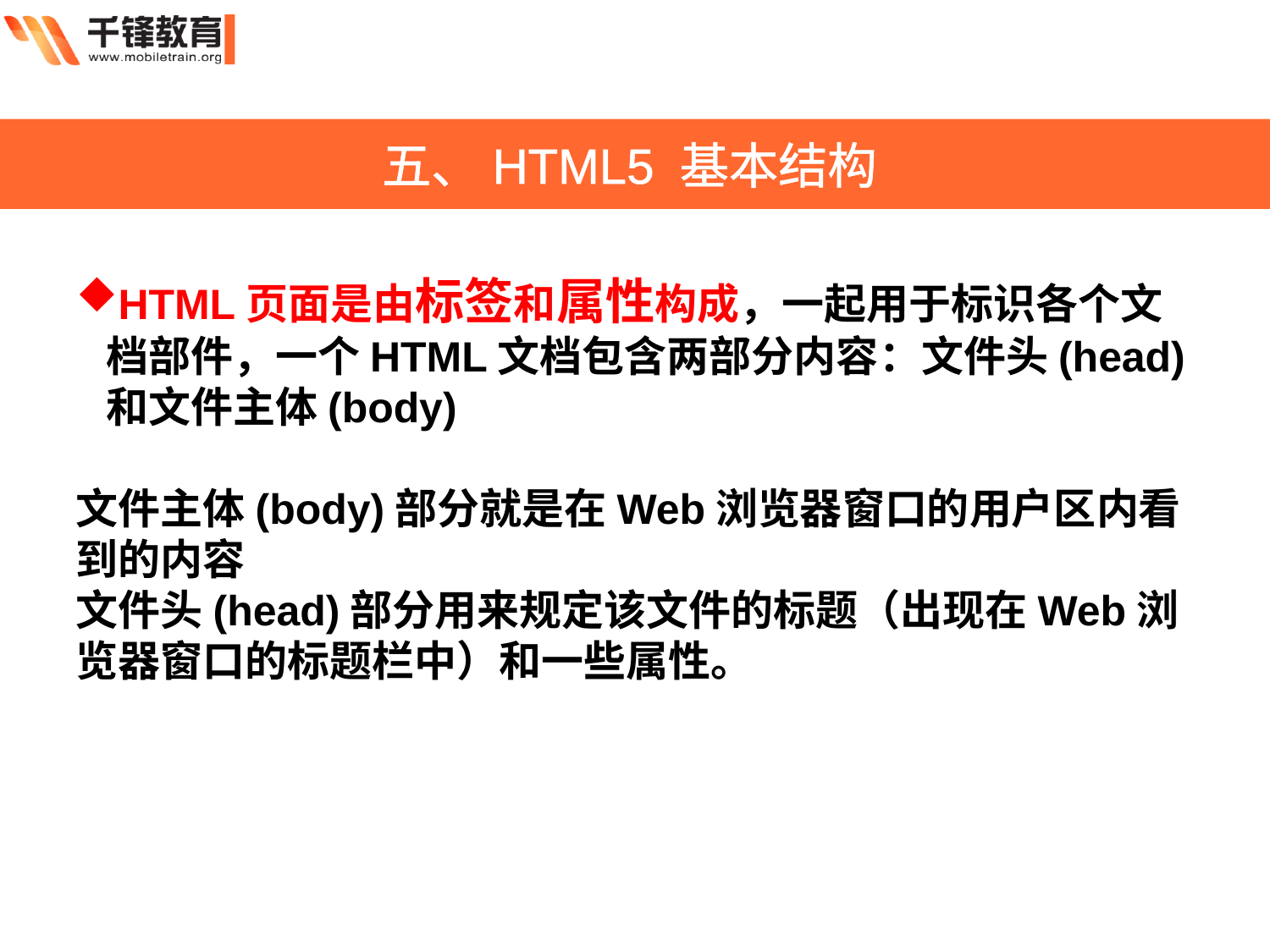

五、HTML5 基本结构
HTML页面是由标签和属性构成，一起用于标识各个文档部件，一个HTML文档包含两部分内容：文件头(head)和文件主体(body)

文件主体(body)部分就是在Web浏览器窗口的用户区内看到的内容
文件头(head)部分用来规定该文件的标题（出现在Web浏览器窗口的标题栏中）和一些属性。